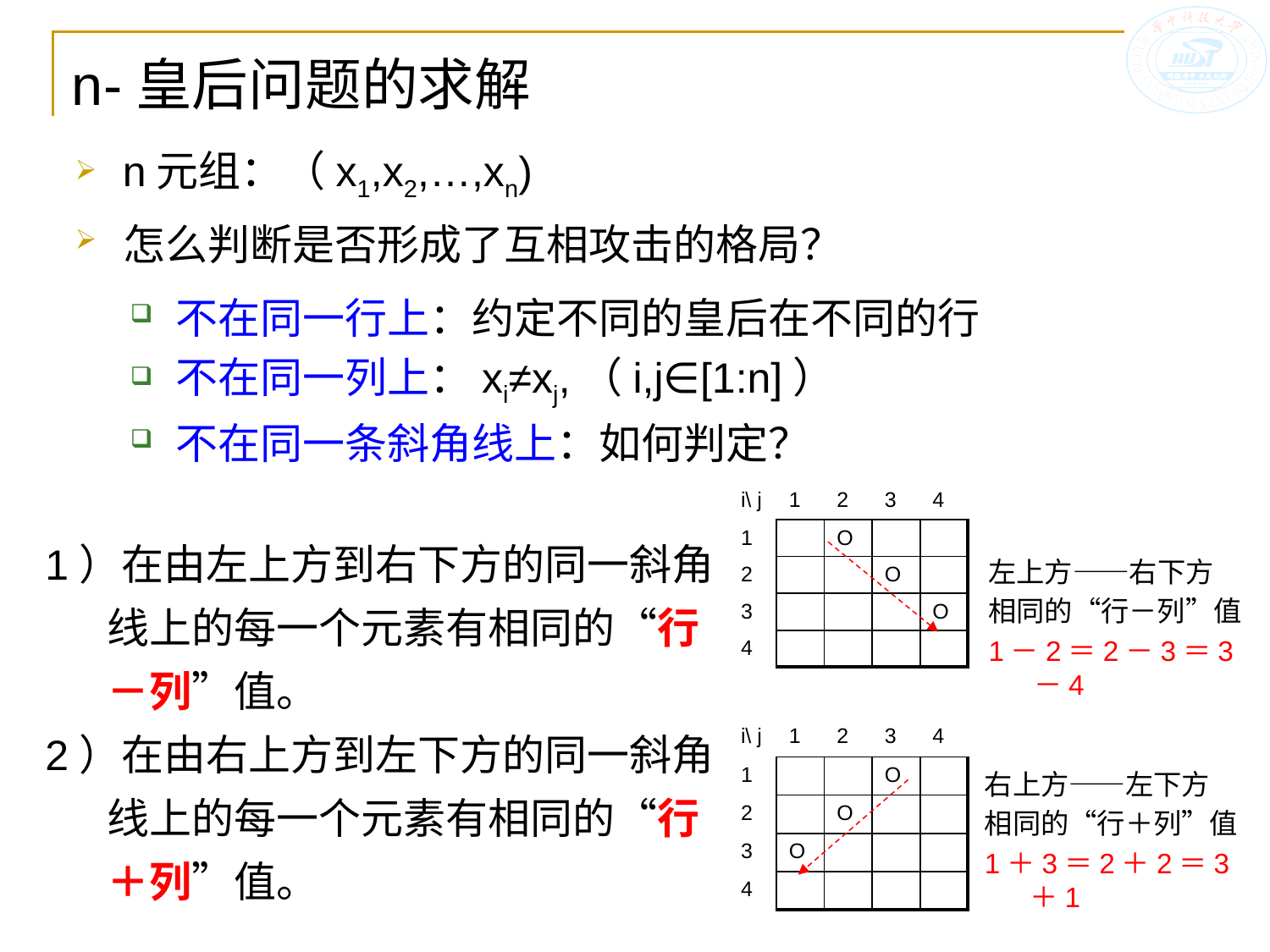

# n-皇后问题的求解
n元组：（x1,x2,…,xn)
怎么判断是否形成了互相攻击的格局？
不在同一行上：约定不同的皇后在不同的行
不在同一列上：xi≠xj,（i,j∈[1:n]）
不在同一条斜角线上：如何判定？
| i\ j | 1 | 2 | 3 | 4 |
| --- | --- | --- | --- | --- |
| 1 |  | O |  |  |
| 2 |  |  | O |  |
| 3 |  |  |  | O |
| 4 |  |  |  |  |
1）在由左上方到右下方的同一斜角 线上的每一个元素有相同的“行－列”值。
2）在由右上方到左下方的同一斜角线上的每一个元素有相同的“行＋列”值。

左上方——右下方
相同的“行－列”值
1－2＝2－3＝3－4
| i\ j | 1 | 2 | 3 | 4 |
| --- | --- | --- | --- | --- |
| 1 |  |  | O |  |
| 2 |  | O |  |  |
| 3 | O |  |  |  |
| 4 |  |  |  |  |
右上方——左下方
相同的“行＋列”值
1＋3＝2＋2＝3＋1